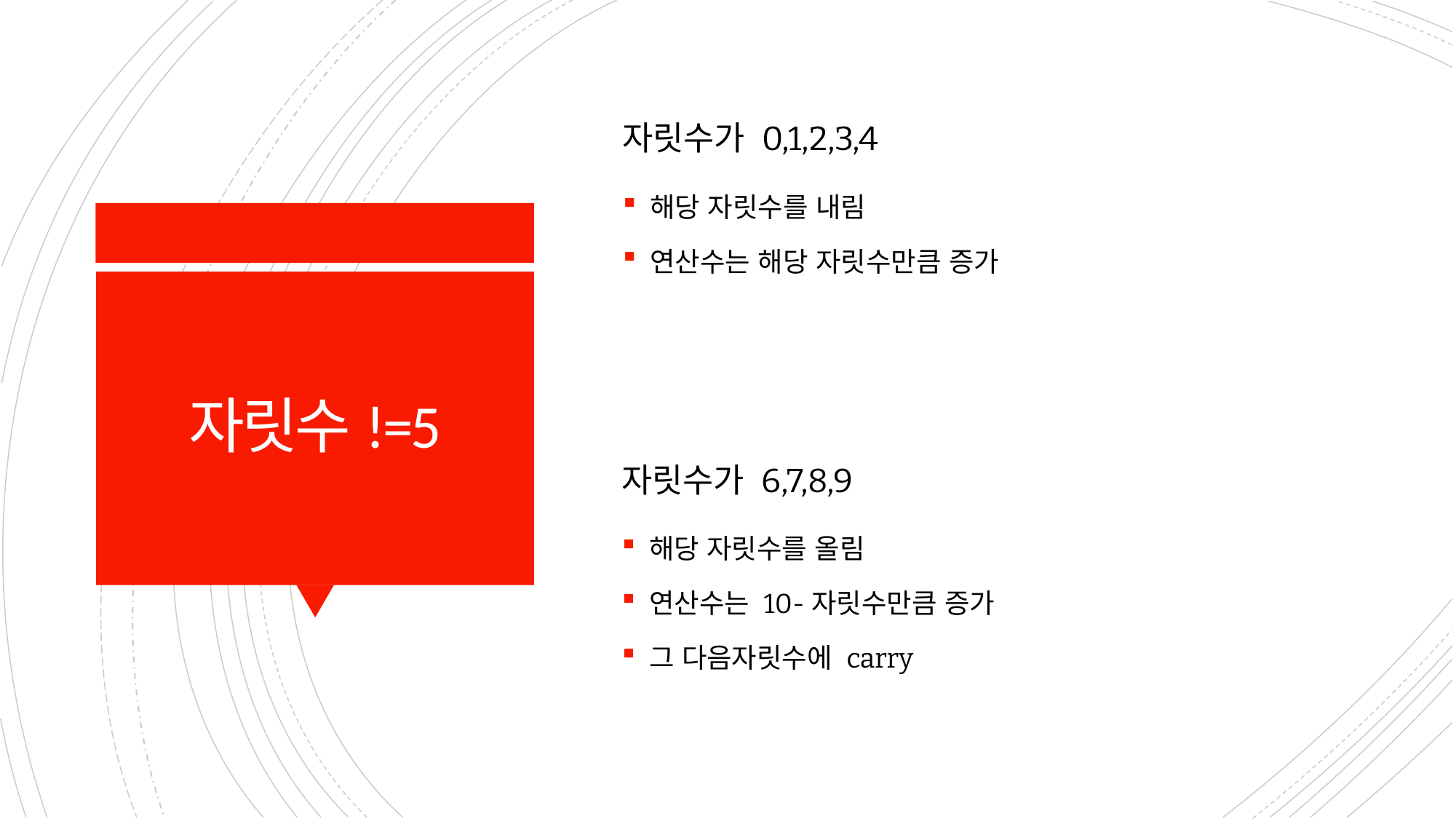

자릿수가 0,1,2,3,4
해당 자릿수를 내림
연산수는 해당 자릿수만큼 증가
# 자릿수!=5
자릿수가 6,7,8,9
해당 자릿수를 올림
연산수는 10-자릿수만큼 증가
그 다음자릿수에 carry